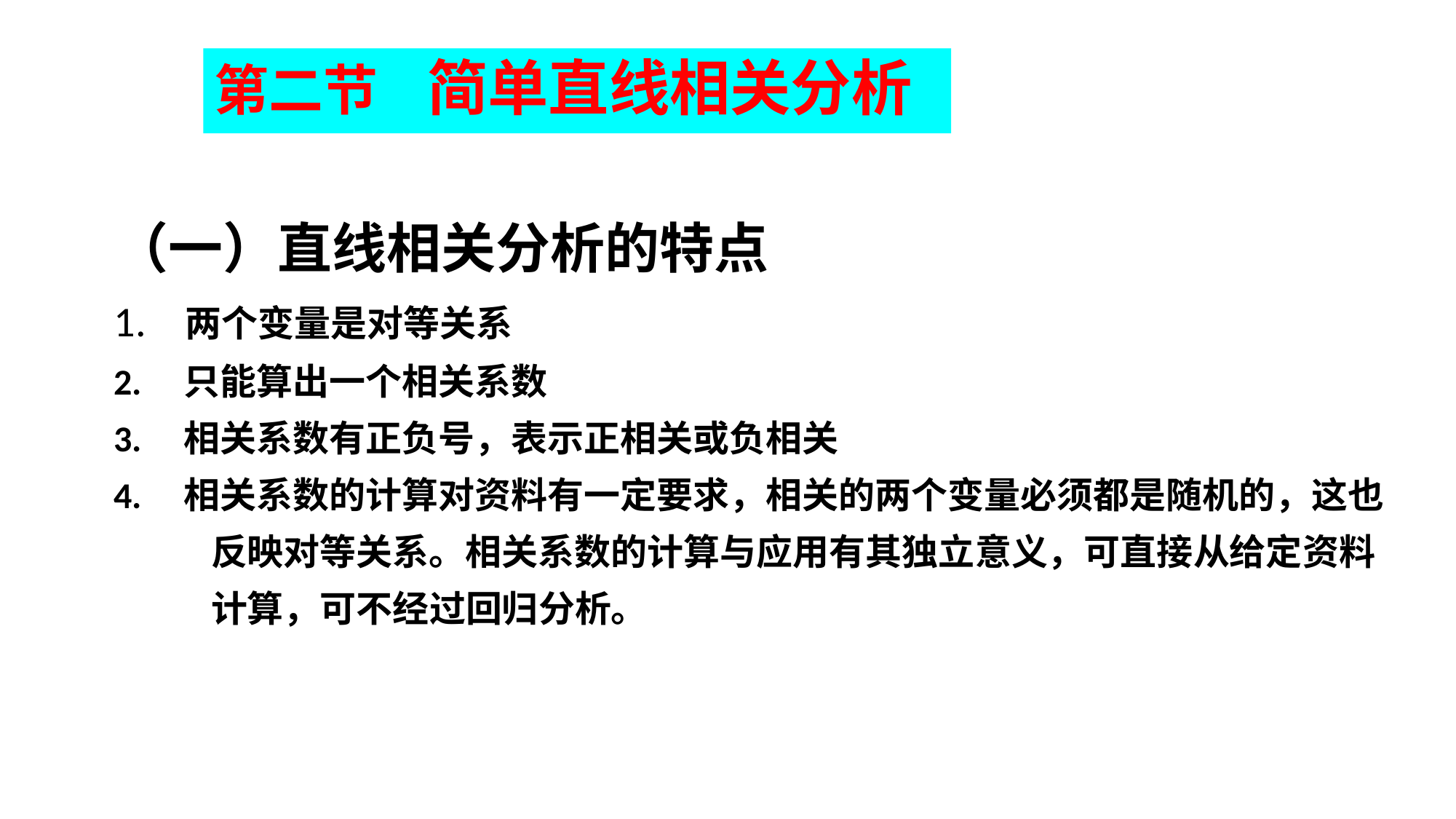

# 第二节    简单直线相关分析
（一）直线相关分析的特点
1.   两个变量是对等关系
2.    只能算出一个相关系数
3.    相关系数有正负号，表示正相关或负相关
4.    相关系数的计算对资料有一定要求，相关的两个变量必须都是随机的，这也反映对等关系。相关系数的计算与应用有其独立意义，可直接从给定资料计算，可不经过回归分析。